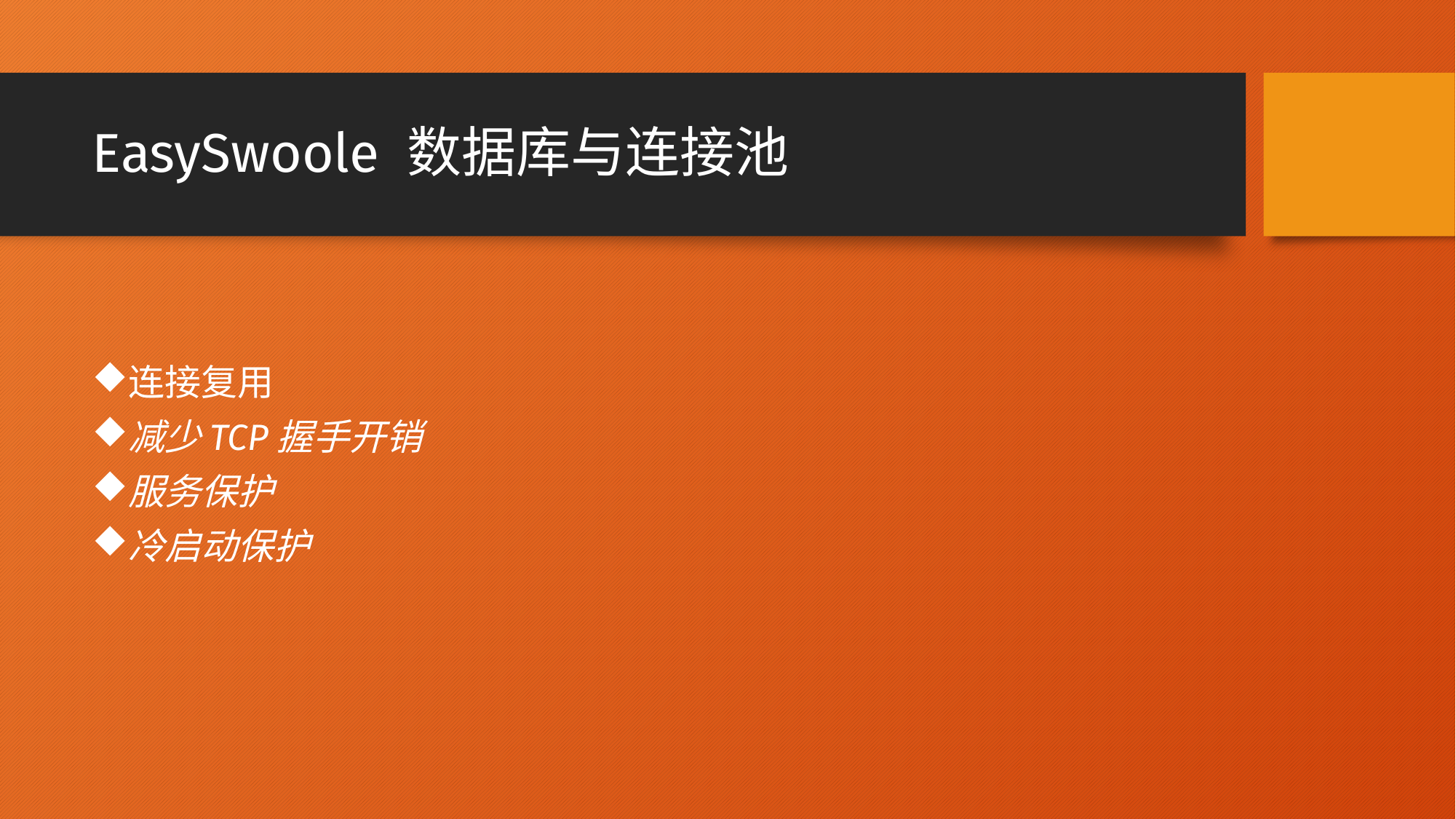

# EasySwoole 数据库与连接池

连接复用
减少TCP握手开销
服务保护
冷启动保护